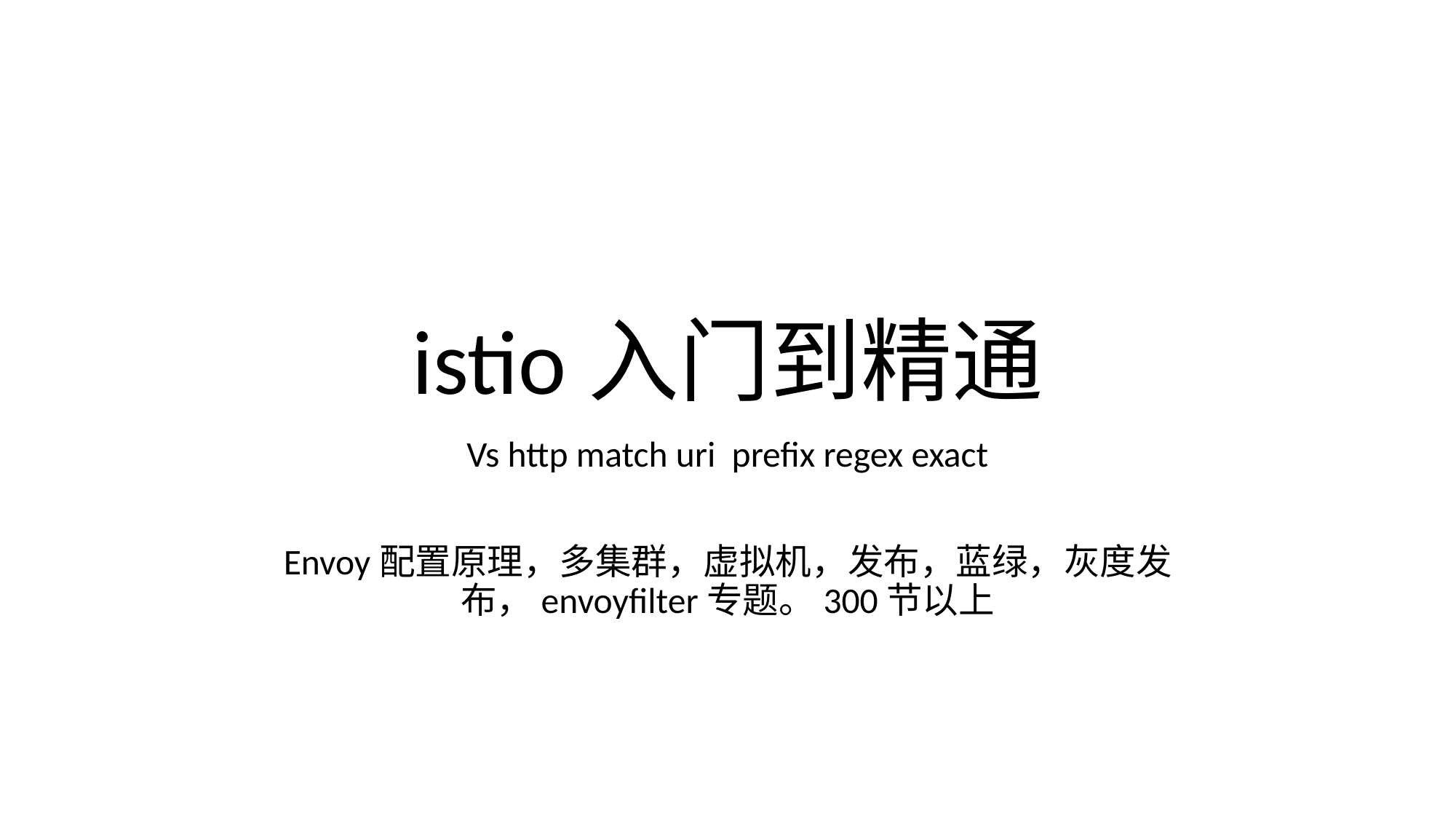

# istio入门到精通
Vs http match uri  prefix regex exact

Envoy配置原理，多集群，虚拟机，发布，蓝绿，灰度发布，envoyfilter专题。300节以上